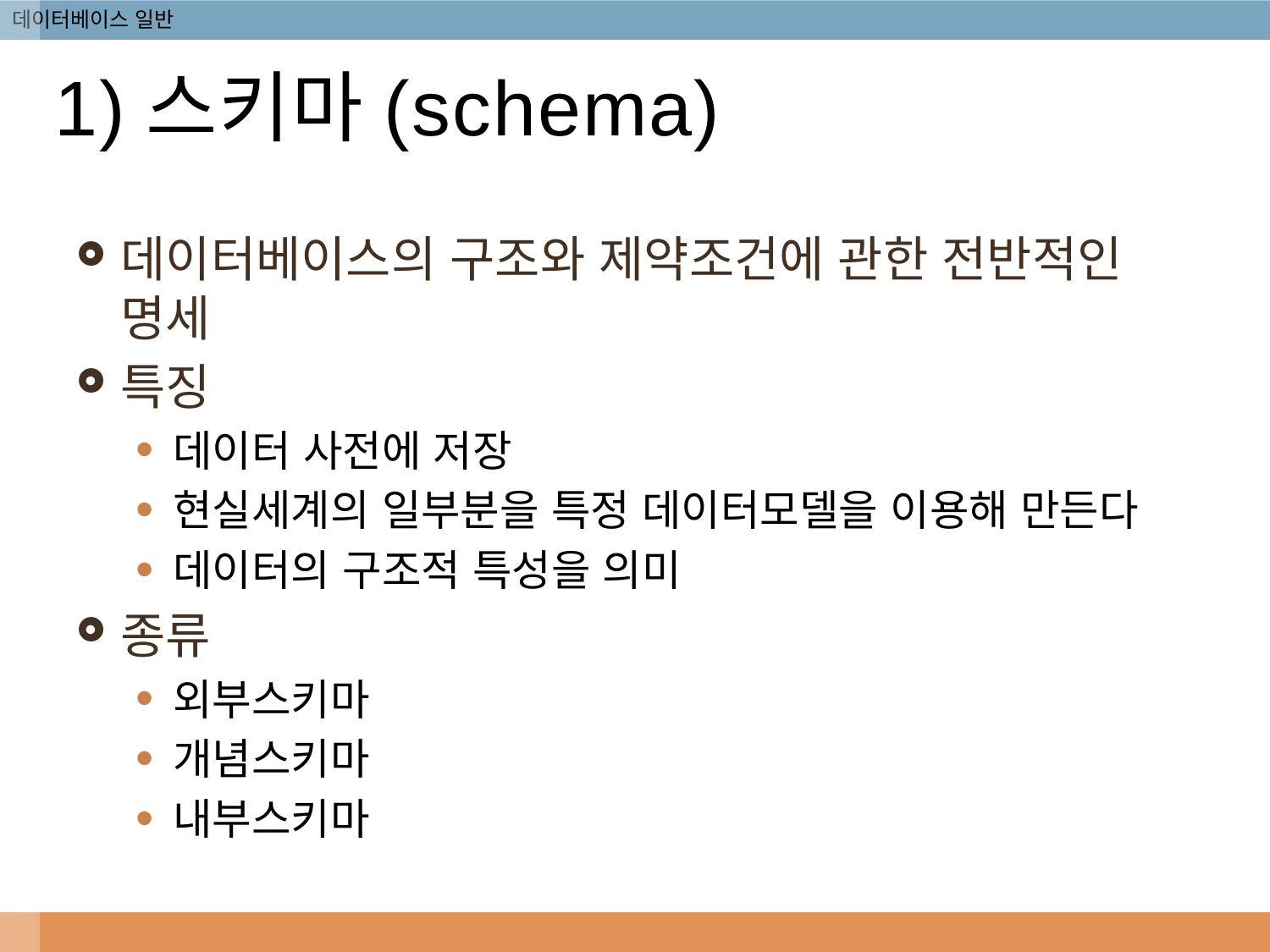

# 1)스키마(schema)
데이터베이스의 구조와 제약조건에 관한 전반적인 명세
특징
데이터 사전에 저장
현실세계의 일부분을 특정 데이터모델을 이용해 만든다
데이터의 구조적 특성을 의미
종류
외부스키마
개념스키마
내부스키마